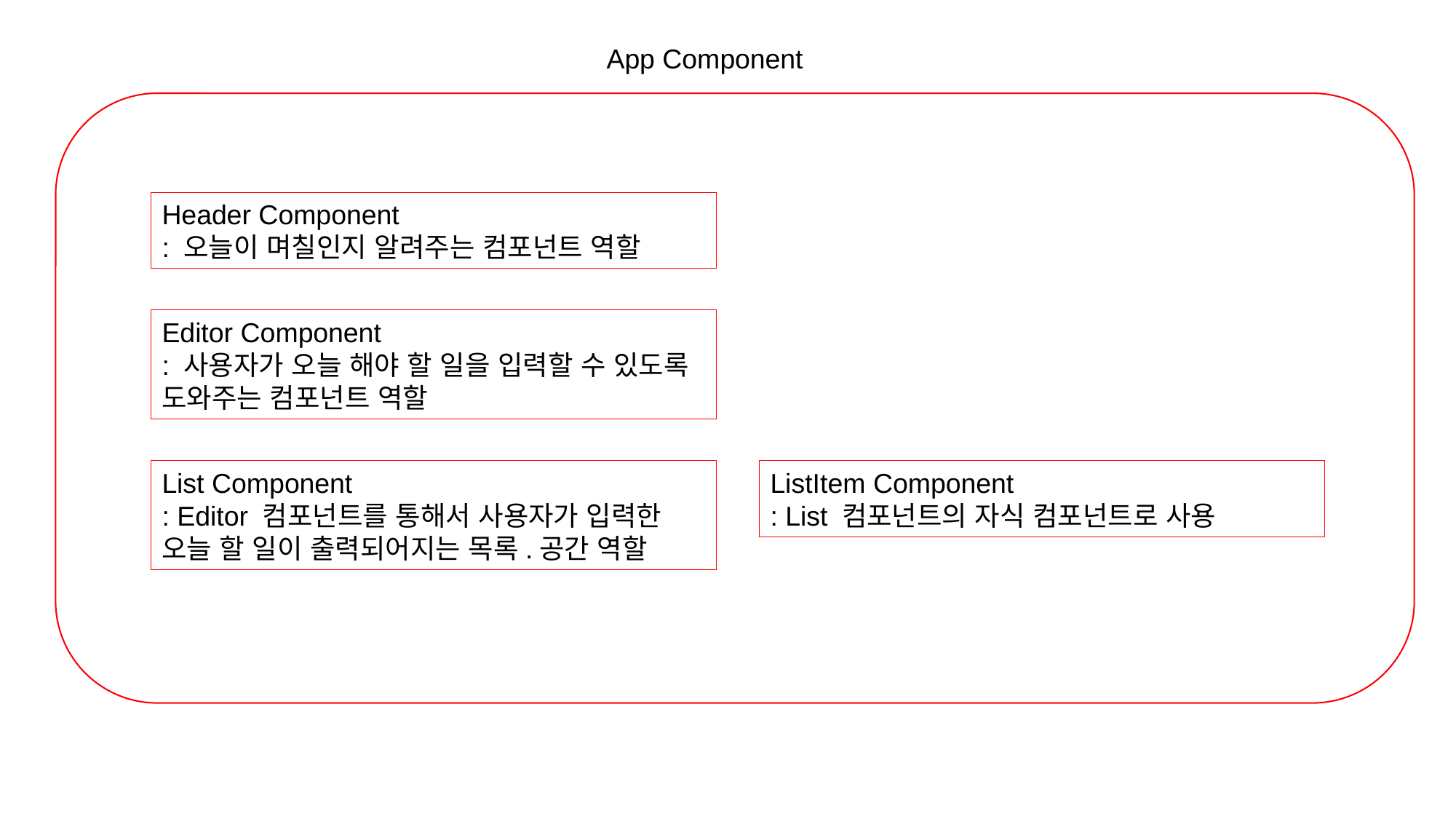

App Component

Header Component
: 오늘이 며칠인지 알려주는 컴포넌트 역할
Editor Component
: 사용자가 오늘 해야 할 일을 입력할 수 있도록 도와주는 컴포넌트 역할
List Component
: Editor 컴포넌트를 통해서 사용자가 입력한 오늘 할 일이 출력되어지는 목록.공간 역할
ListItem Component
: List 컴포넌트의 자식 컴포넌트로 사용